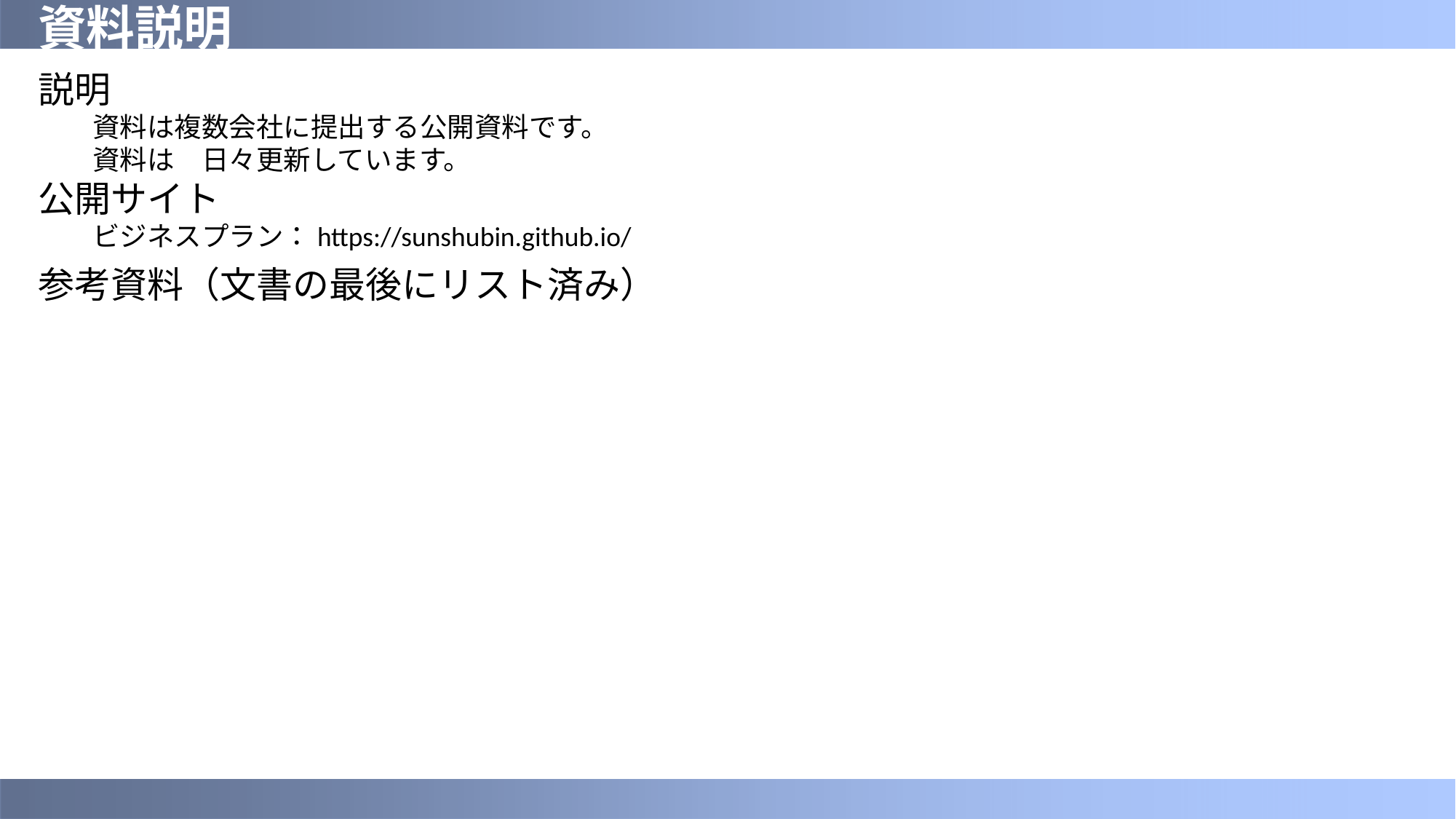

# 資料説明
説明
資料は複数会社に提出する公開資料です。
資料は　日々更新しています。
公開サイト
ビジネスプラン：https://sunshubin.github.io/
参考資料（文書の最後にリスト済み）